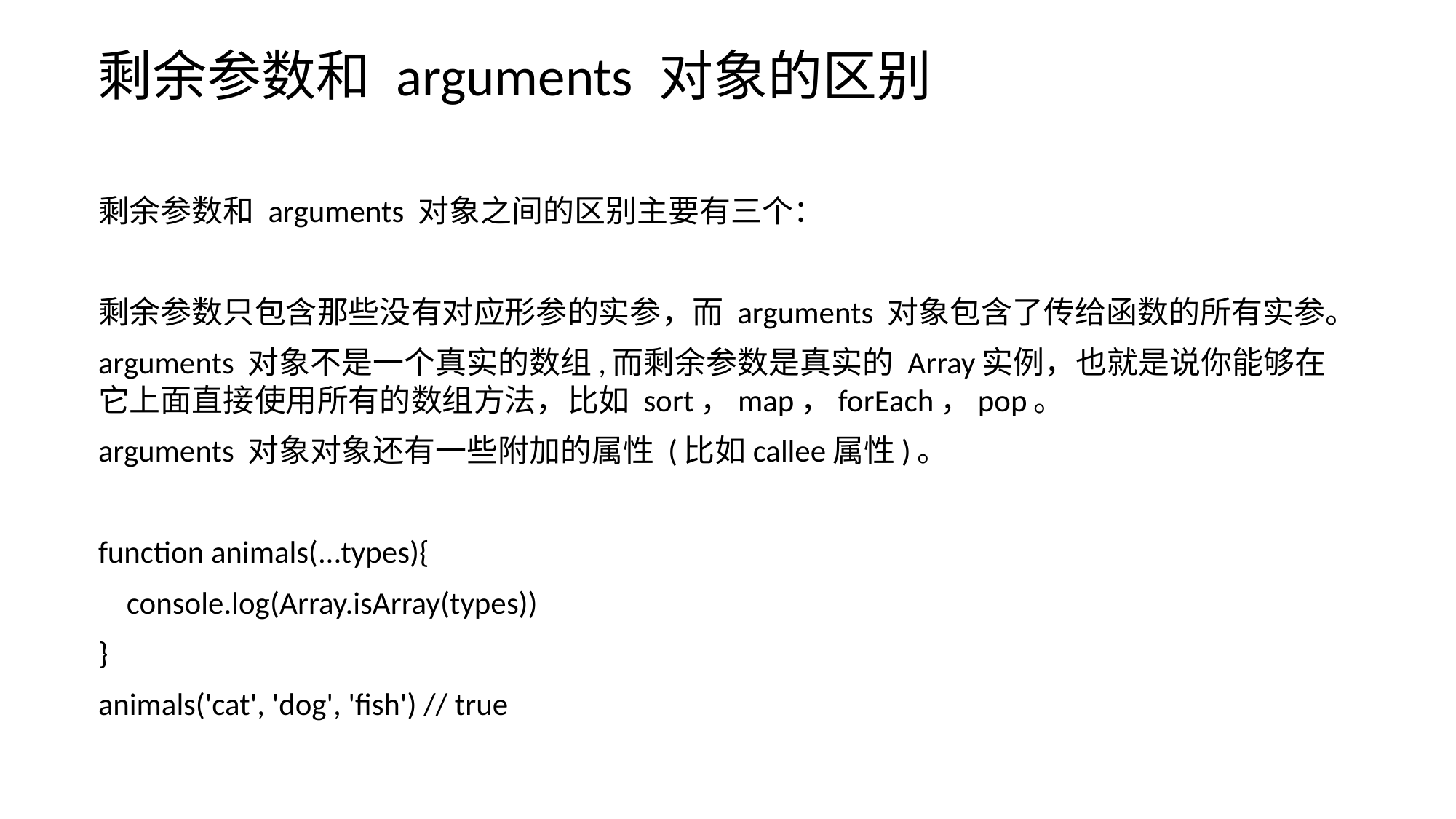

剩余参数和 arguments 对象的区别

剩余参数和 arguments 对象之间的区别主要有三个：

剩余参数只包含那些没有对应形参的实参，而 arguments 对象包含了传给函数的所有实参。
arguments 对象不是一个真实的数组,而剩余参数是真实的 Array实例，也就是说你能够在它上面直接使用所有的数组方法，比如 sort，map，forEach，pop。
arguments 对象对象还有一些附加的属性 (比如callee属性)。

function animals(...types){
    console.log(Array.isArray(types))
}
animals('cat', 'dog', 'fish') // true